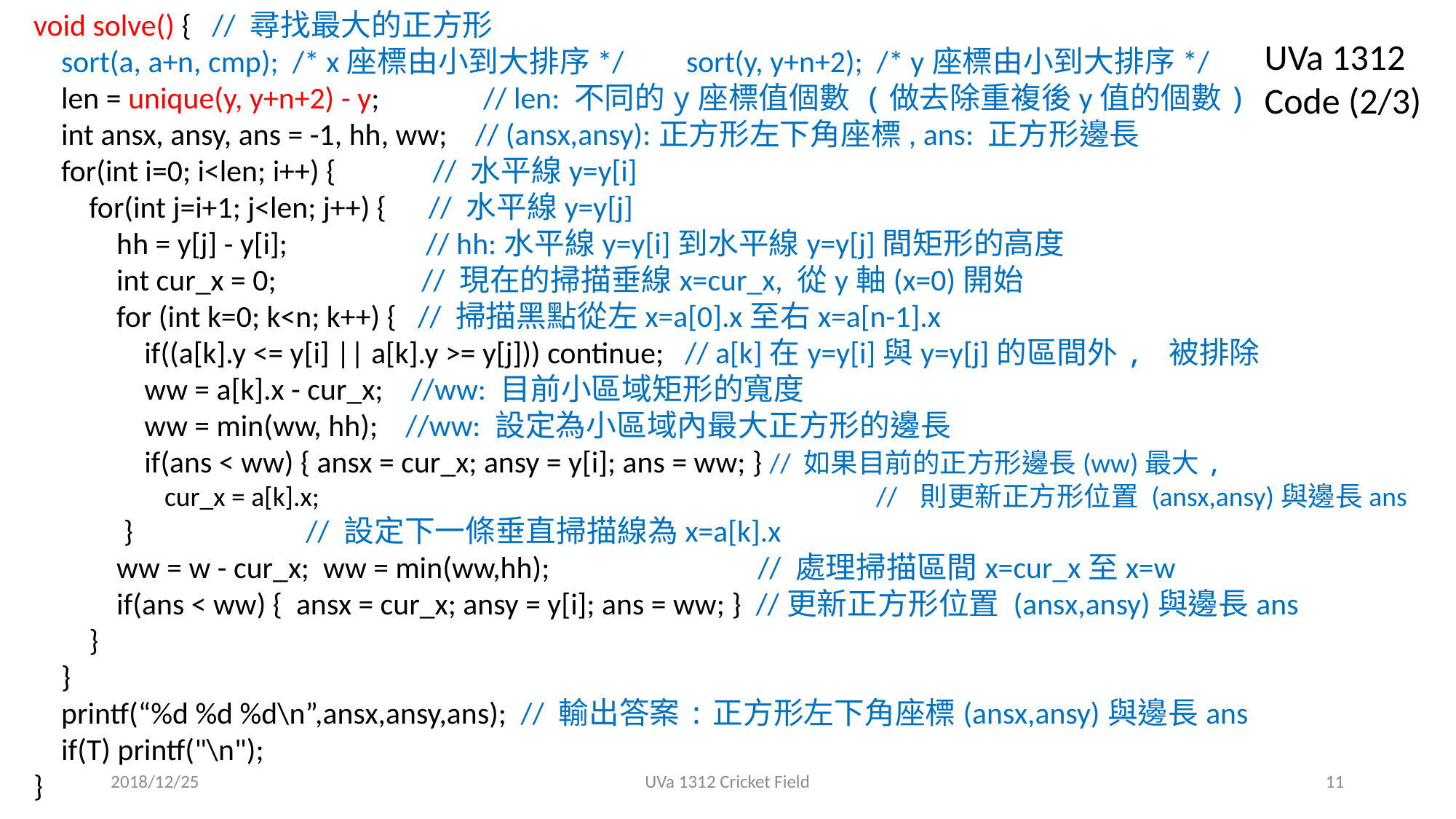

void solve() {   // 尋找最大的正方形
    sort(a, a+n, cmp);  /* x座標由小到大排序*/         sort(y, y+n+2);  /* y座標由小到大排序*/
    len = unique(y, y+n+2) - y;               // len: 不同的y座標值個數 (做去除重複後y值的個數)
    int ansx, ansy, ans = -1, hh, ww;    // (ansx,ansy):正方形左下角座標, ans: 正方形邊長
    for(int i=0; i<len; i++) {              // 水平線y=y[i]
        for(int j=i+1; j<len; j++) {      // 水平線y=y[j]
            hh = y[j] - y[i];                    // hh:水平線y=y[i]到水平線y=y[j]間矩形的高度
            int cur_x = 0;                     // 現在的掃描垂線x=cur_x, 從y軸(x=0)開始
            for (int k=0; k<n; k++) {   // 掃描黑點從左x=a[0].x至右x=a[n-1].x
                if((a[k].y <= y[i] || a[k].y >= y[j])) continue;   // a[k]在y=y[i]與y=y[j]的區間外, 被排除
                ww = a[k].x - cur_x;    //ww: 目前小區域矩形的寬度
                ww = min(ww, hh);    //ww: 設定為小區域內最大正方形的邊長
                if(ans < ww) { ansx = cur_x; ansy = y[i]; ans = ww; } // 如果目前的正方形邊長(ww)最大,
        cur_x = a[k].x;                                  // 則更新正方形位置 (ansx,ansy)與邊長ans
             }                         // 設定下一條垂直掃描線為x=a[k].x
            ww = w - cur_x;  ww = min(ww,hh);                              // 處理掃描區間x=cur_x至x=w
            if(ans < ww) {  ansx = cur_x; ansy = y[i]; ans = ww; }  //更新正方形位置 (ansx,ansy)與邊長ans
        }
    }
    printf(“%d %d %d\n”,ansx,ansy,ans);  // 輸出答案:正方形左下角座標(ansx,ansy)與邊長ans
    if(T) printf("\n");
}
UVa 1312 Code (2/3)
2018/12/25
UVa 1312 Cricket Field
11